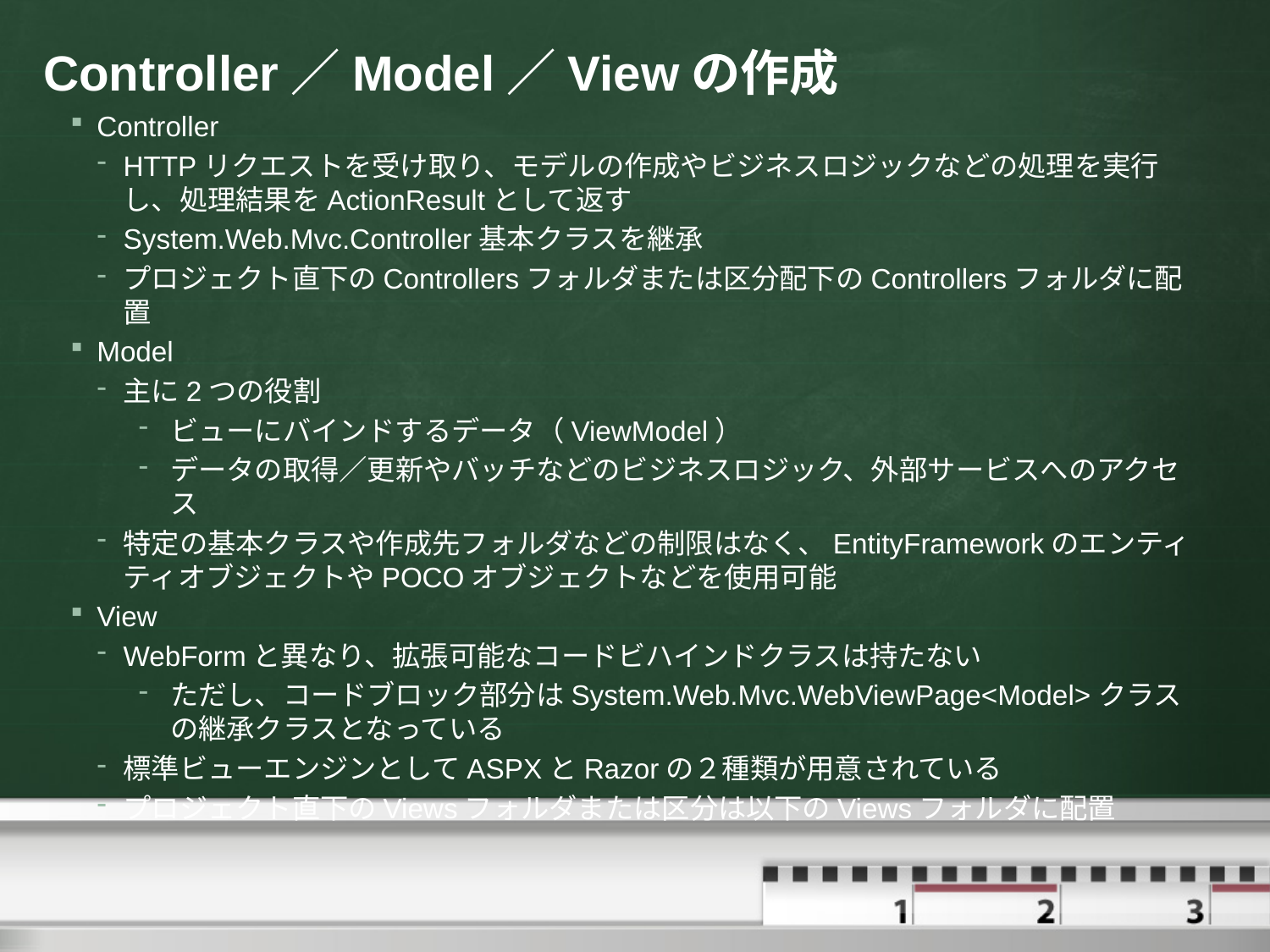

# Controller／Model／Viewの作成
Controller
HTTPリクエストを受け取り、モデルの作成やビジネスロジックなどの処理を実行し、処理結果をActionResultとして返す
System.Web.Mvc.Controller基本クラスを継承
プロジェクト直下のControllersフォルダまたは区分配下のControllersフォルダに配置
Model
主に2つの役割
ビューにバインドするデータ（ViewModel）
データの取得／更新やバッチなどのビジネスロジック、外部サービスへのアクセス
特定の基本クラスや作成先フォルダなどの制限はなく、EntityFrameworkのエンティティオブジェクトやPOCOオブジェクトなどを使用可能
View
WebFormと異なり、拡張可能なコードビハインドクラスは持たない
ただし、コードブロック部分はSystem.Web.Mvc.WebViewPage<Model>クラスの継承クラスとなっている
標準ビューエンジンとしてASPXとRazorの２種類が用意されている
プロジェクト直下のViewsフォルダまたは区分は以下のViewsフォルダに配置